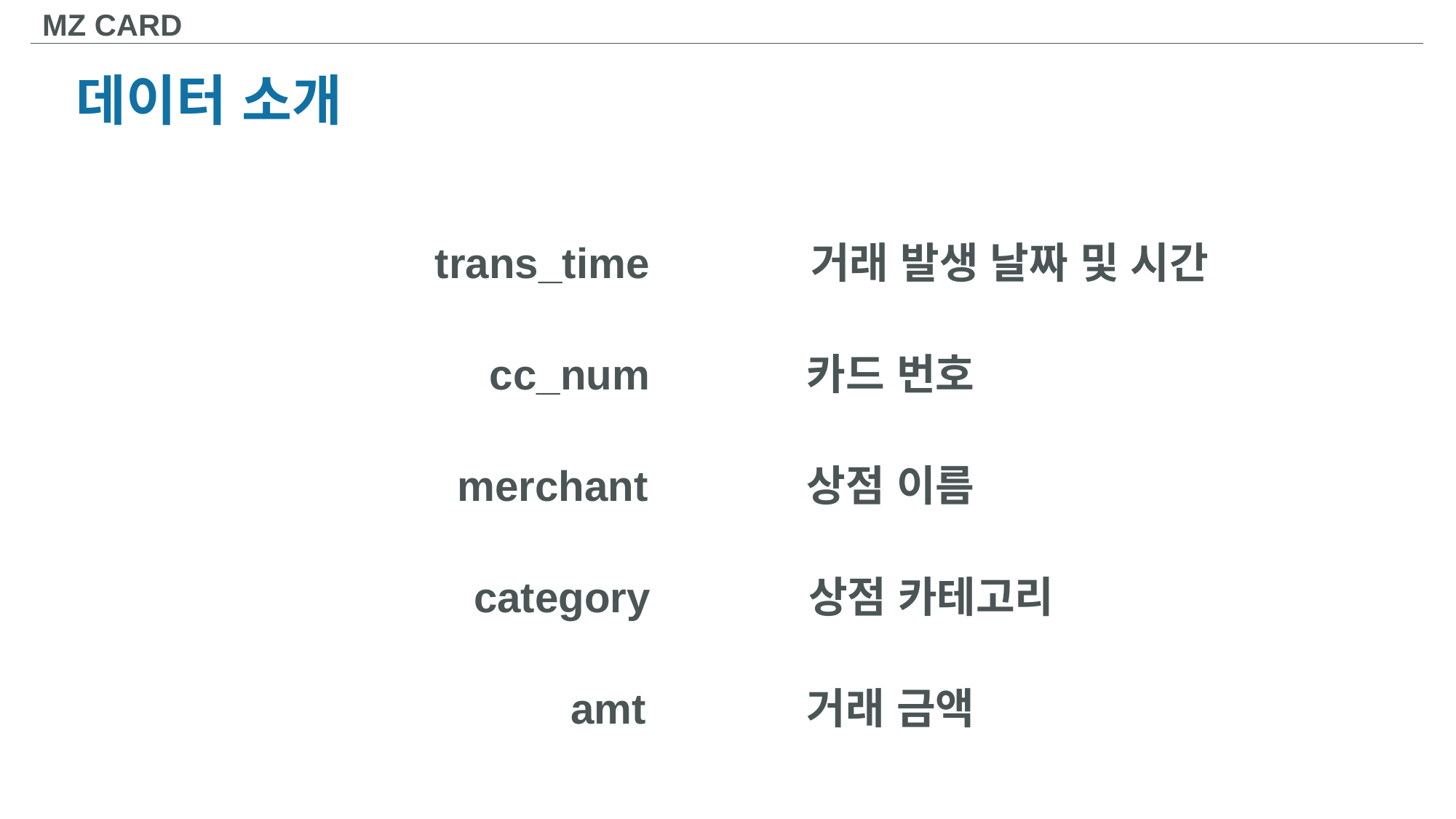

MZ CARD
데이터 소개
trans_time
거래 발생 날짜 및 시간
cc_num
카드 번호
merchant
상점 이름
category
상점 카테고리
amt
거래 금액